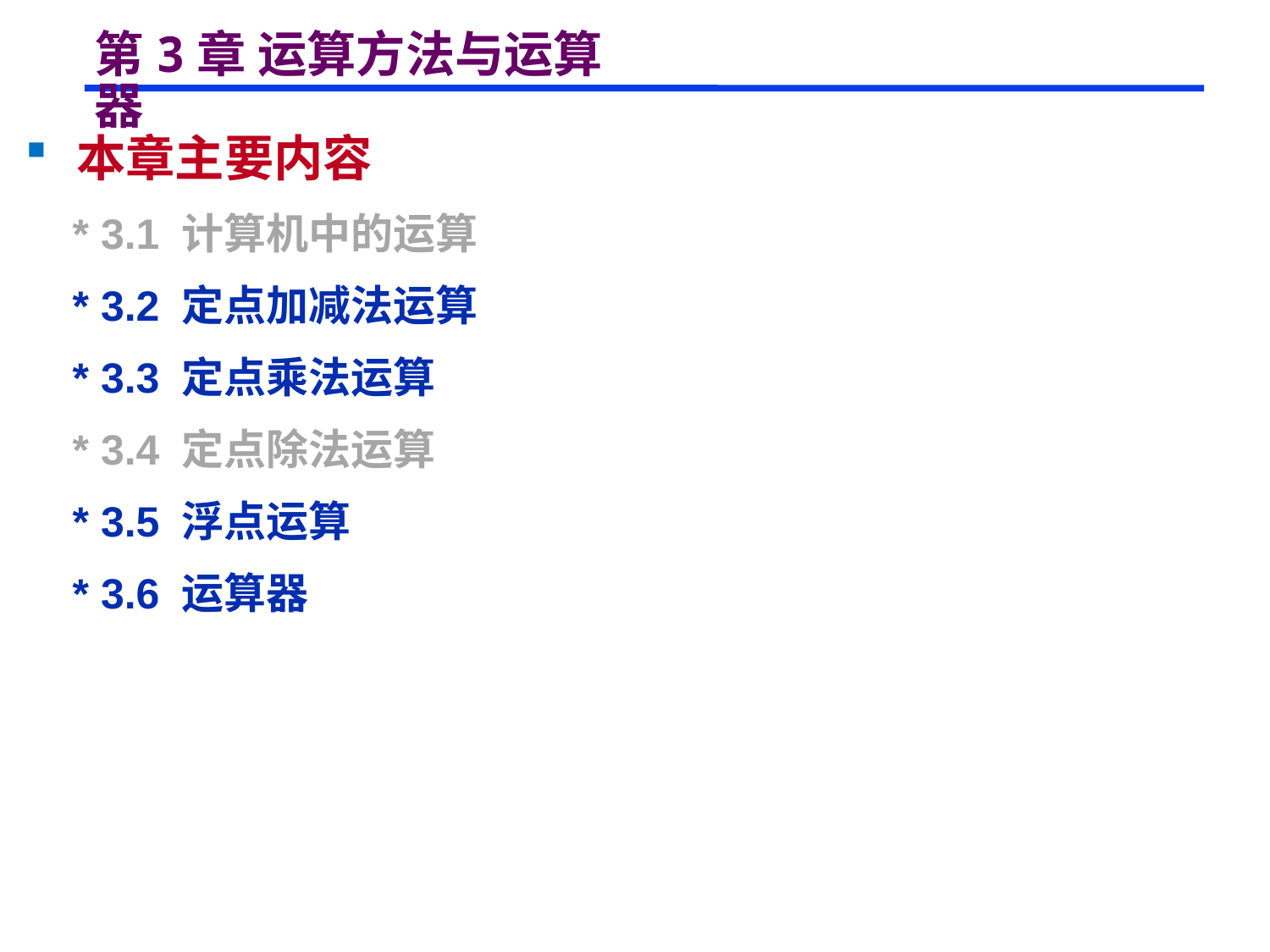

# 第3章 运算方法与运算器
 本章主要内容
    * 3.1 计算机中的运算
    * 3.2 定点加减法运算
    * 3.3 定点乘法运算
    * 3.4 定点除法运算
    * 3.5 浮点运算
    * 3.6 运算器